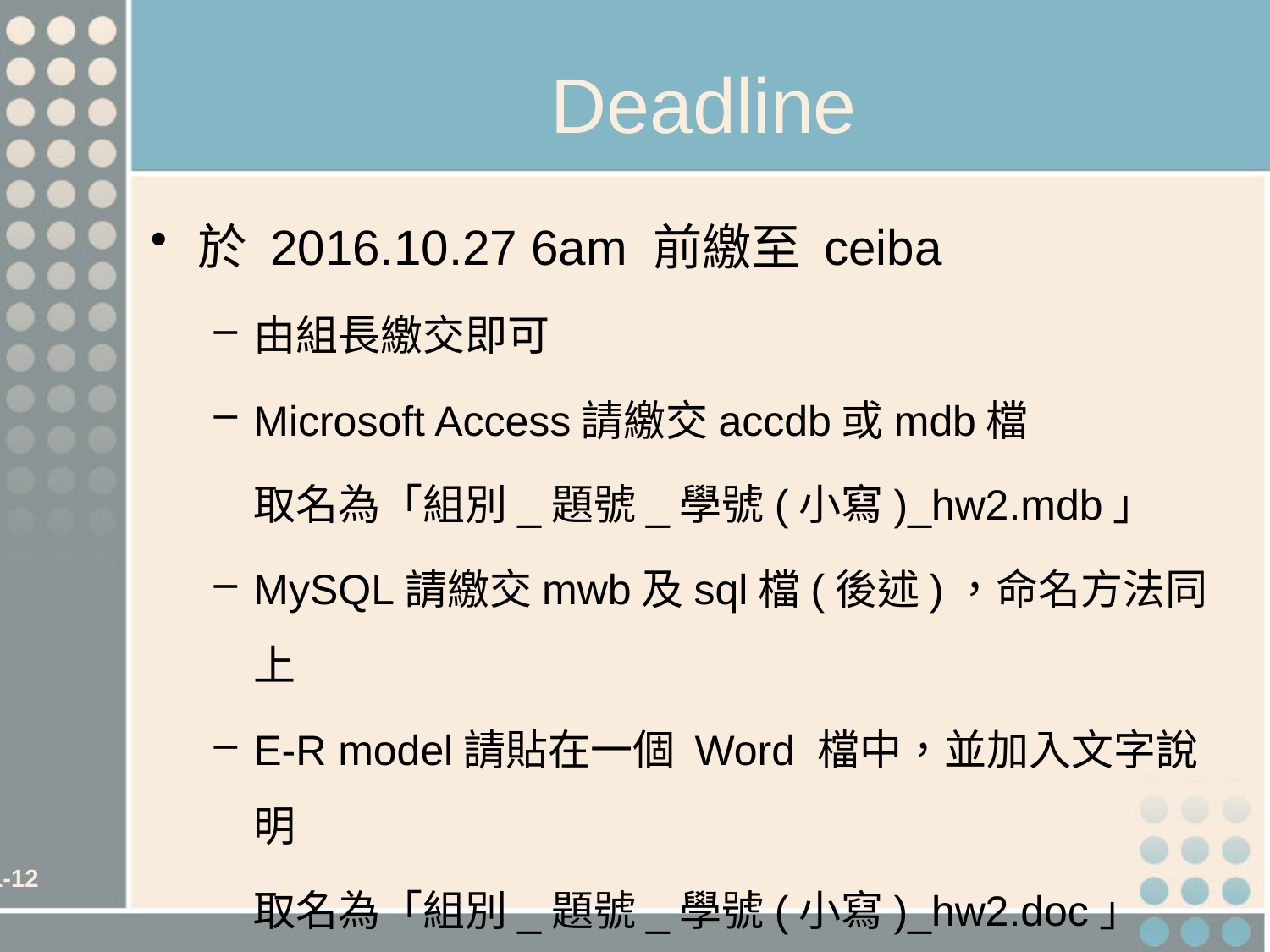

# Deadline
於 2016.10.27 6am 前繳至 ceiba
由組長繳交即可
Microsoft Access請繳交accdb或mdb檔
	取名為「組別_題號_學號(小寫)_hw2.mdb」
MySQL請繳交mwb及sql檔(後述)，命名方法同上
E-R model請貼在一個 Word 檔中，並加入文字說明
	取名為「組別_題號_學號(小寫)_hw2.doc」
所有檔案一同壓縮為「組別_學號(小寫)_hw2.zip」